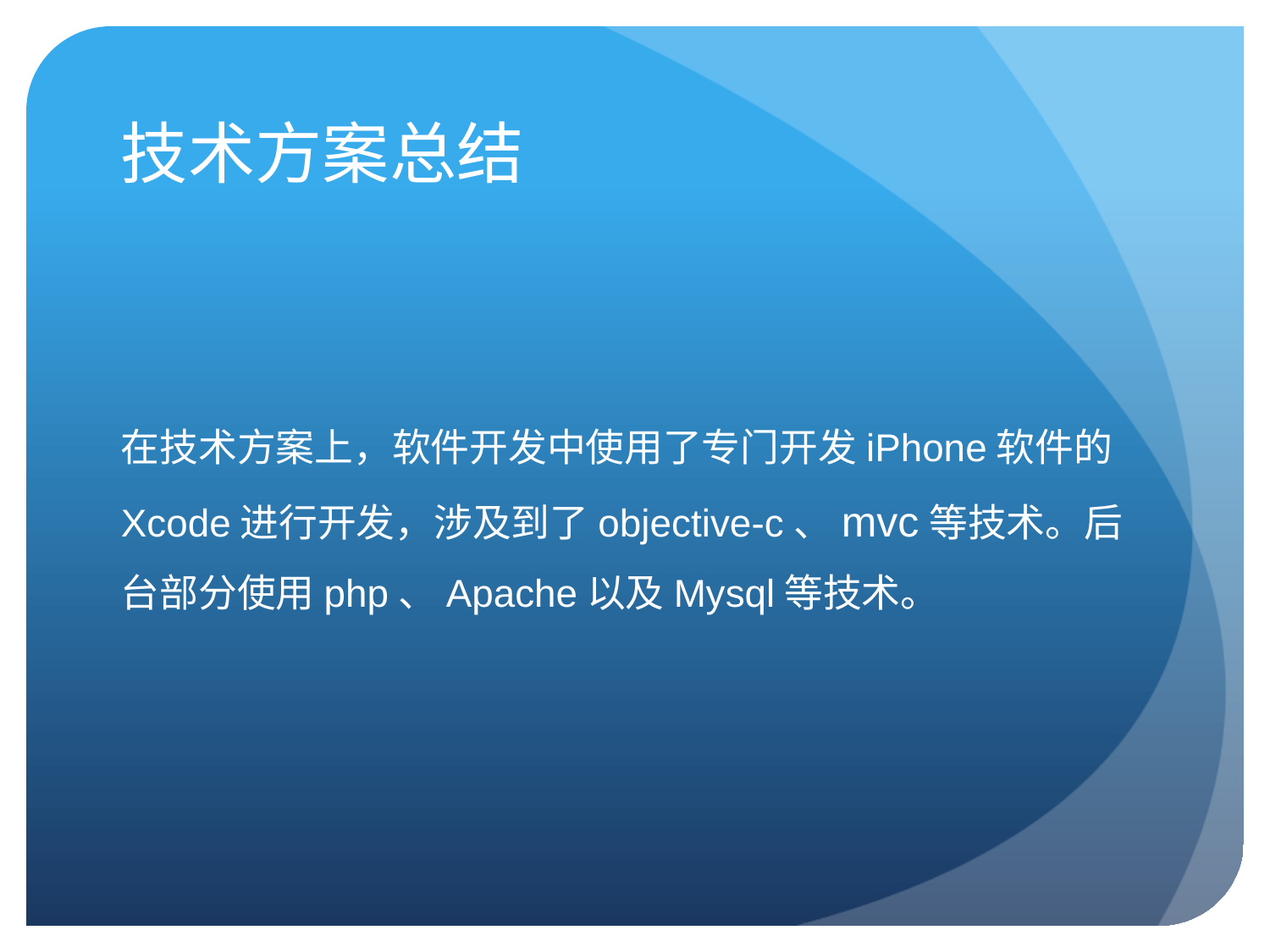

# 技术方案总结
在技术方案上，软件开发中使用了专门开发iPhone软件的Xcode进行开发，涉及到了objective-c、mvc等技术。后台部分使用php、Apache以及Mysql等技术。